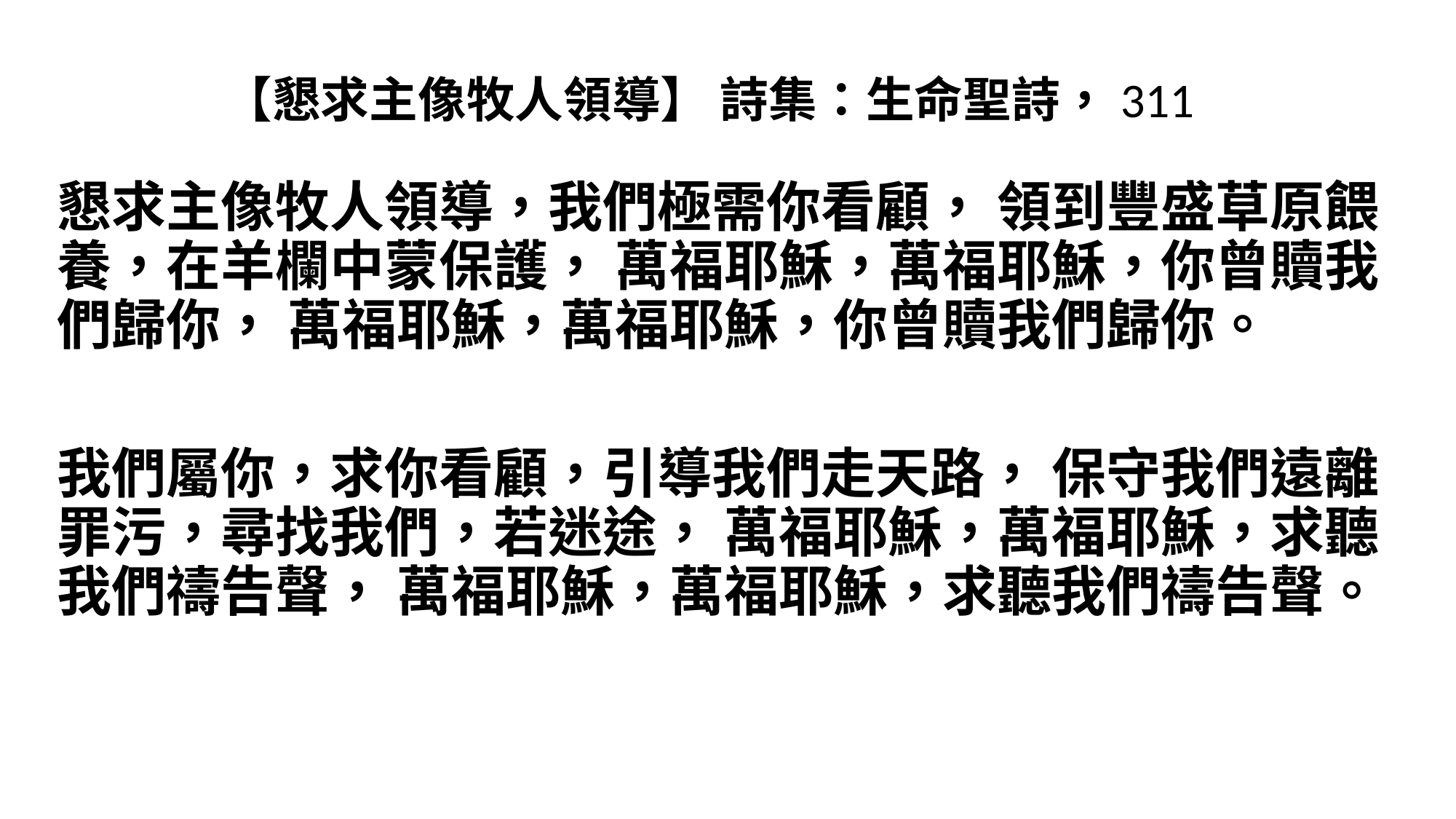

# 【懇求主像牧人領導】 詩集：生命聖詩，311
懇求主像牧人領導，我們極需你看顧， 領到豐盛草原餵養，在羊欄中蒙保護， 萬福耶穌，萬福耶穌，你曾贖我們歸你， 萬福耶穌，萬福耶穌，你曾贖我們歸你。

我們屬你，求你看顧，引導我們走天路， 保守我們遠離罪污，尋找我們，若迷途， 萬福耶穌，萬福耶穌，求聽我們禱告聲， 萬福耶穌，萬福耶穌，求聽我們禱告聲。